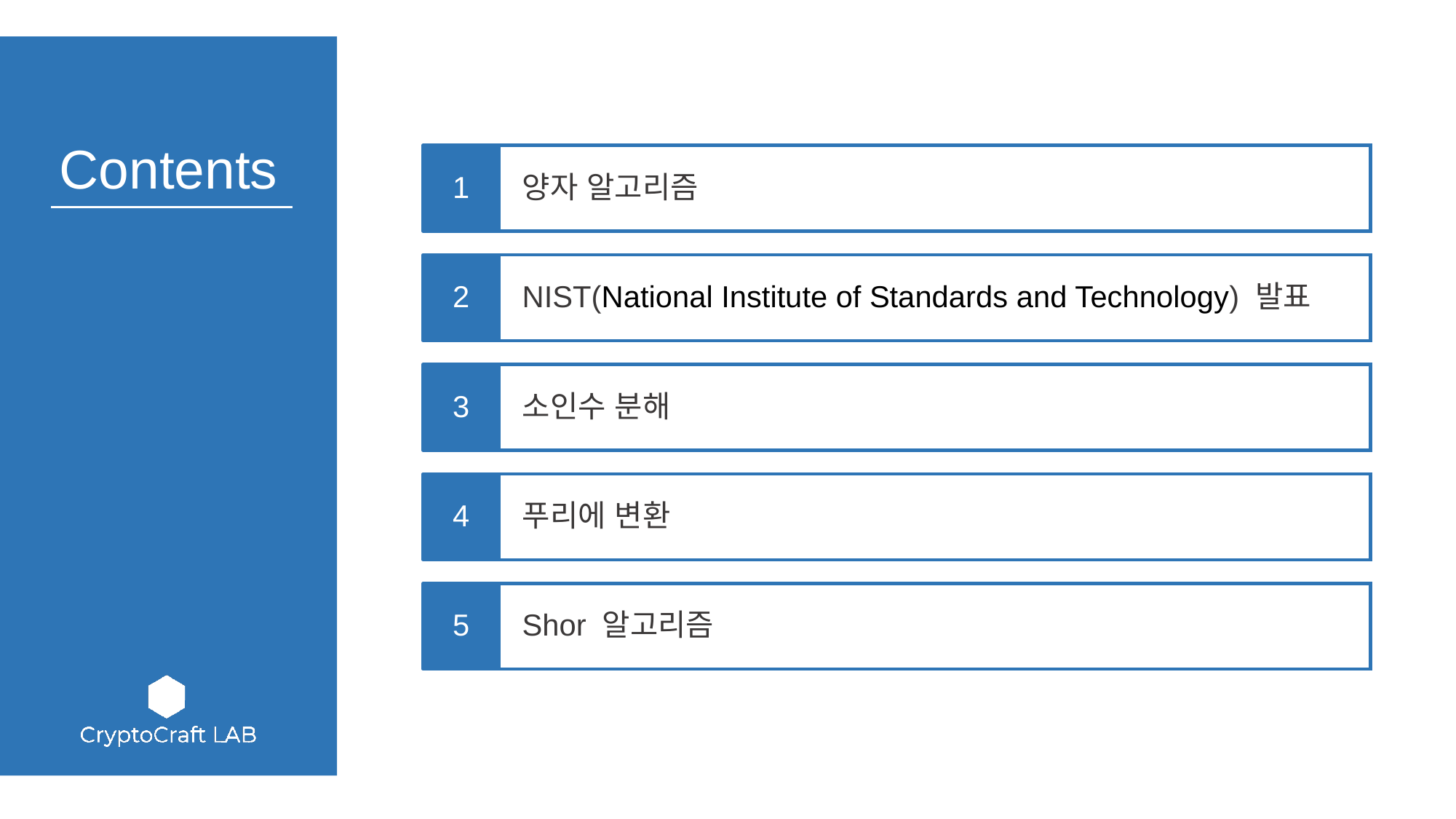

1
양자 알고리즘
2
NIST(National Institute of Standards and Technology) 발표
3
소인수 분해
4
푸리에 변환
5
Shor 알고리즘